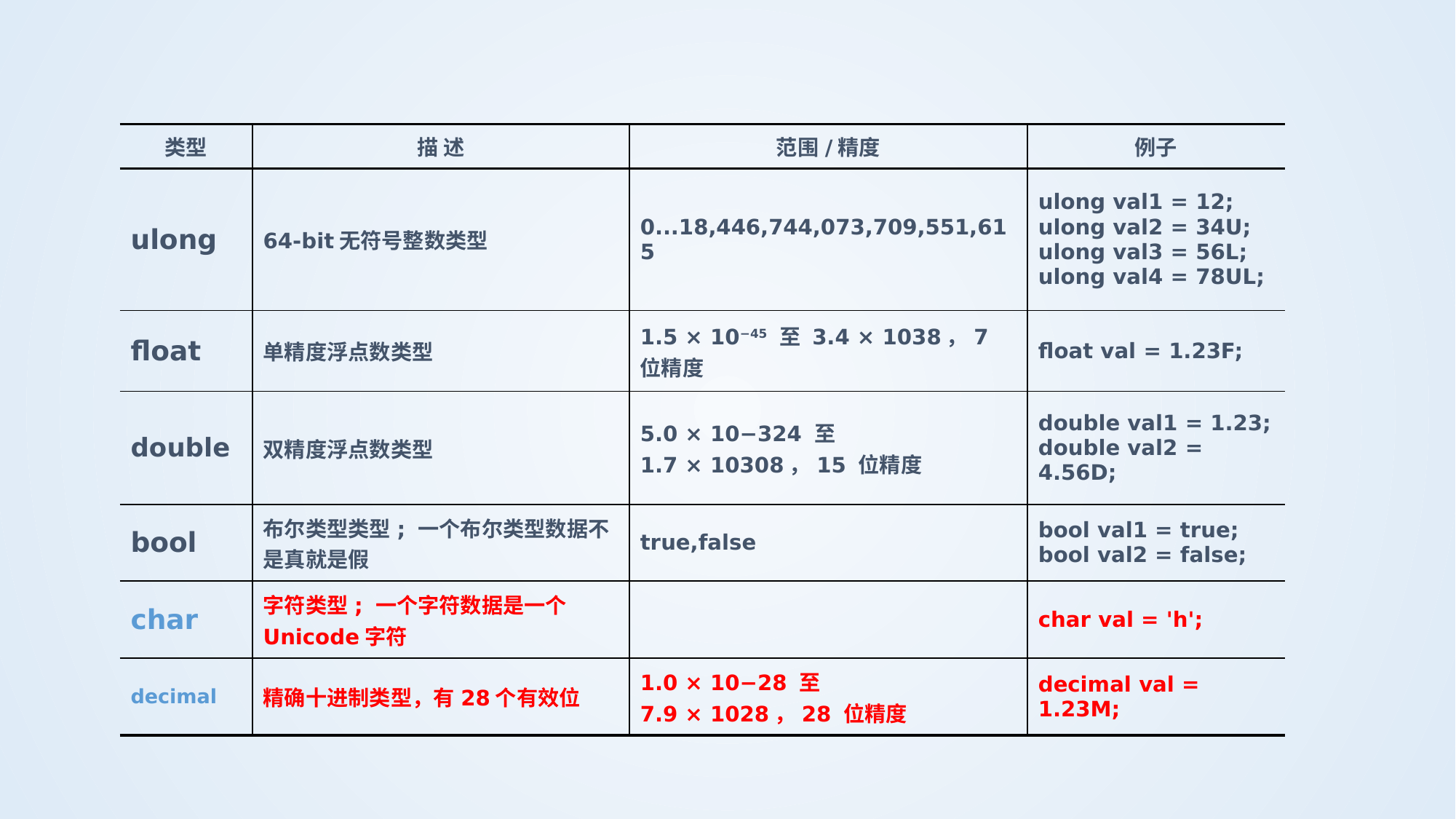

| 类型 | 描 述 | 范围/精度 | 例子 |
| --- | --- | --- | --- |
| ulong | 64-bit无符号整数类型 | 0...18,446,744,073,709,551,615 | ulong val1 = 12; ulong val2 = 34U; ulong val3 = 56L; ulong val4 = 78UL; |
| float | 单精度浮点数类型 | 1.5 × 10−45 至 3.4 × 1038，7 位精度 | float val = 1.23F; |
| double | 双精度浮点数类型 | 5.0 × 10−324 至 1.7 × 10308，15 位精度 | double val1 = 1.23; double val2 = 4.56D; |
| bool | 布尔类型类型; 一个布尔类型数据不是真就是假 | true,false | bool val1 = true; bool val2 = false; |
| char | 字符类型; 一个字符数据是一个Unicode字符 |  | char val = 'h'; |
| decimal | 精确十进制类型，有28个有效位 | 1.0 × 10−28 至 7.9 × 1028，28 位精度 | decimal val = 1.23M; |